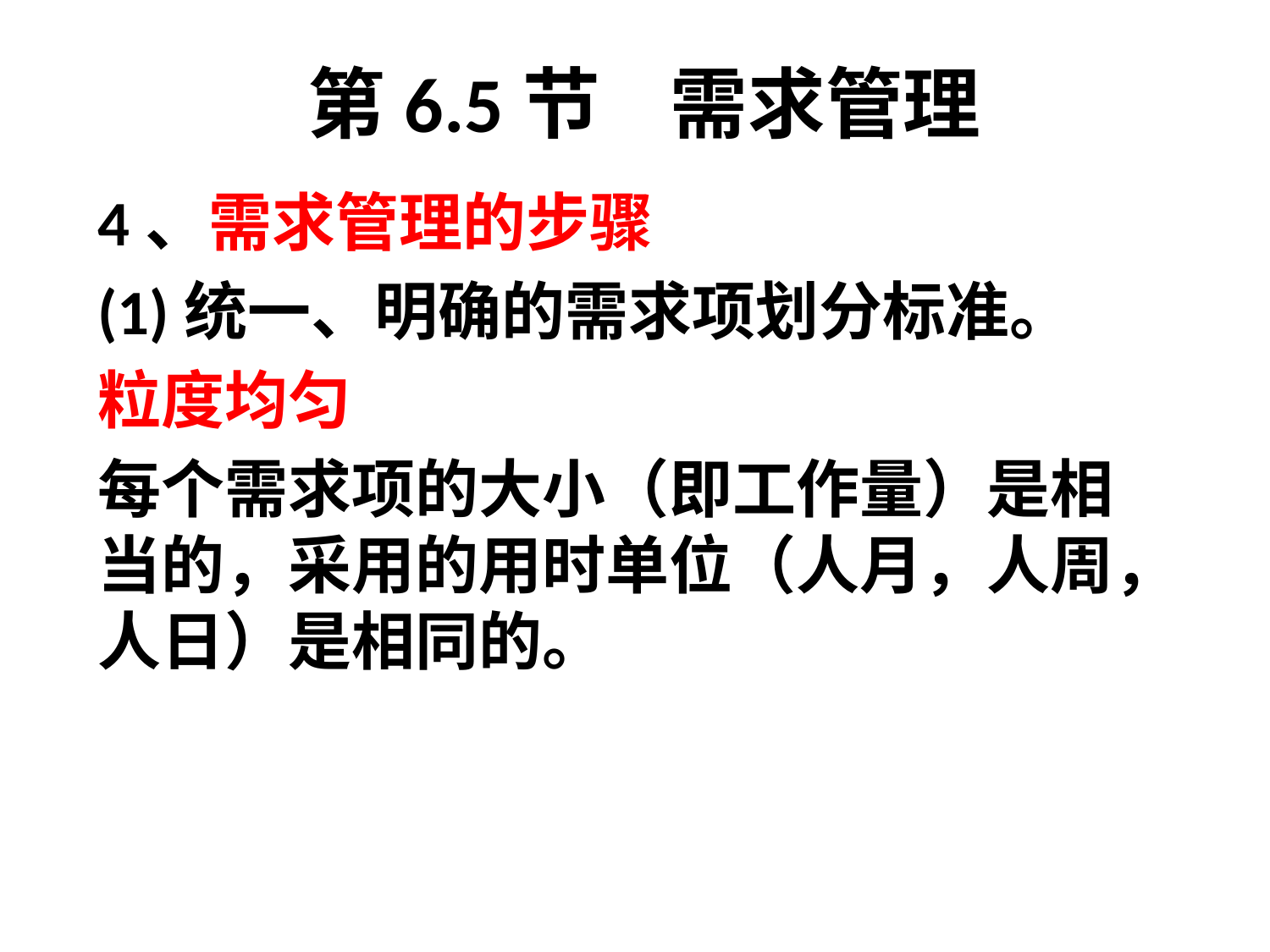

# 第6.5节    需求管理
4、需求管理的步骤
(1)统一、明确的需求项划分标准。
粒度均匀
每个需求项的大小（即工作量）是相当的，采用的用时单位（人月，人周，人日）是相同的。